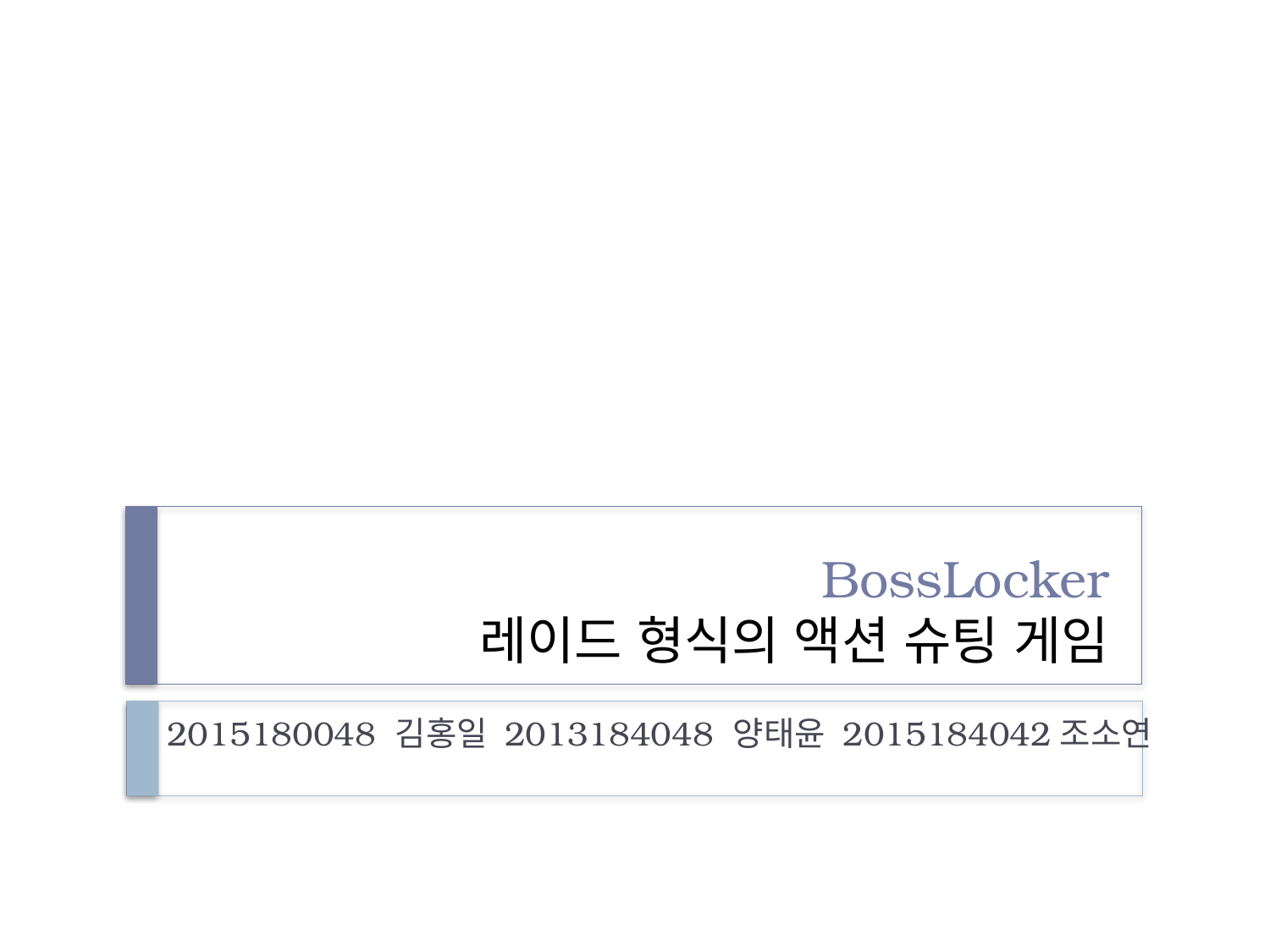

# BossLocker 레이드 형식의 액션 슈팅 게임
2015180048 김홍일 2013184048 양태윤 2015184042조소연